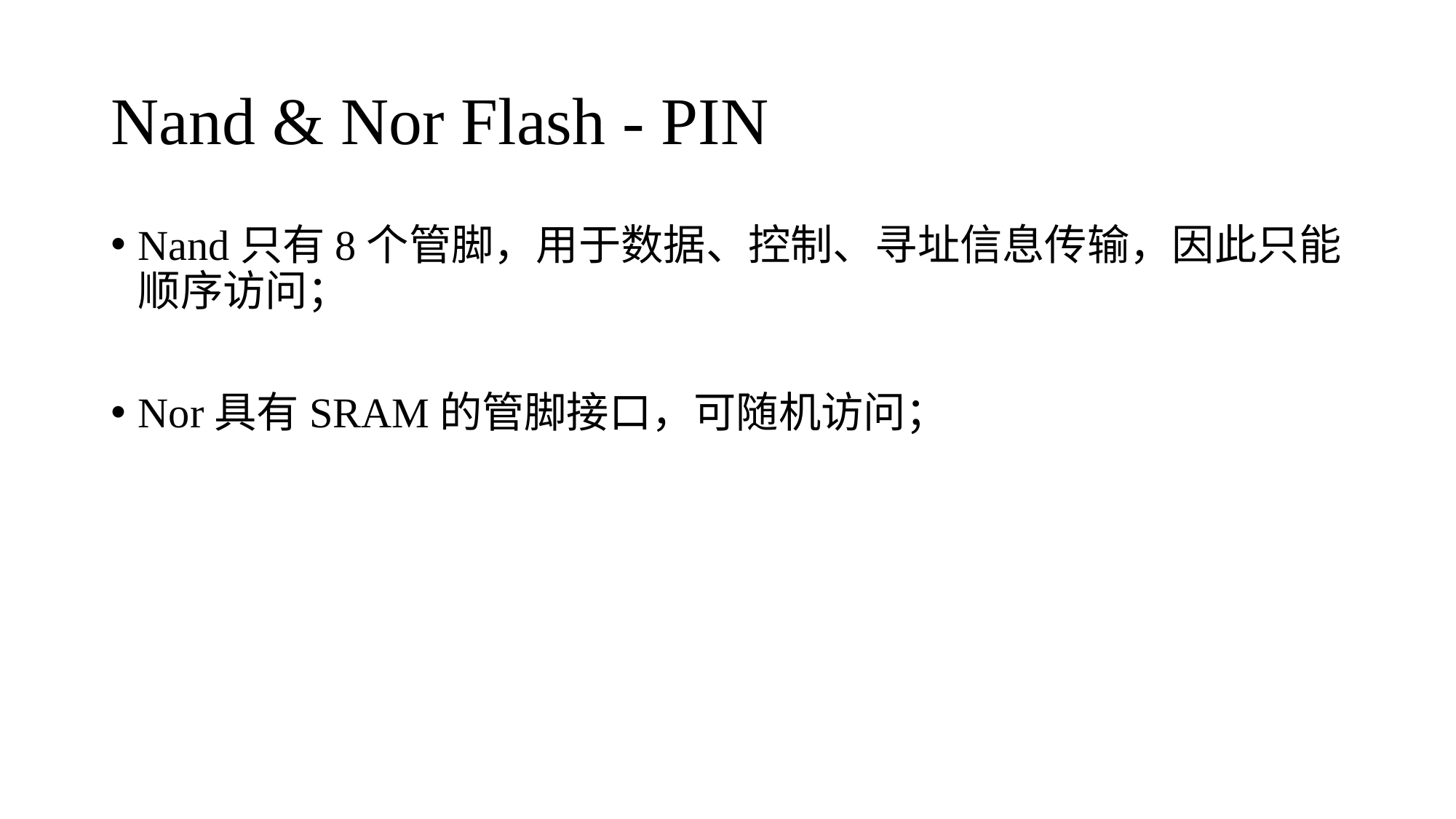

# Nand & Nor Flash - PIN
Nand只有8个管脚，用于数据、控制、寻址信息传输，因此只能顺序访问；

Nor具有SRAM的管脚接口，可随机访问；